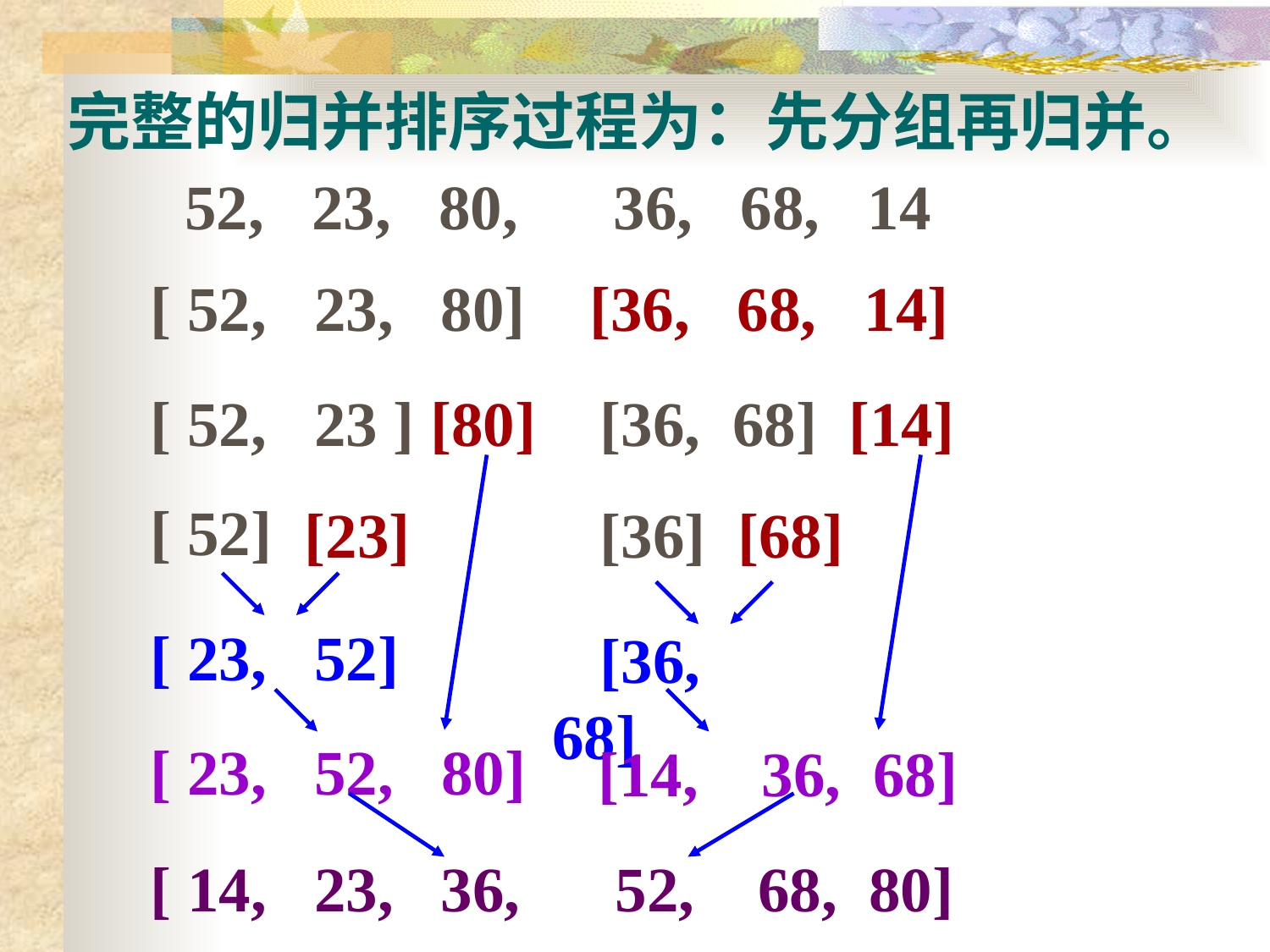

完整的归并排序过程为：先分组再归并。
52,   23,   80,      36,   68,   14
[ 52,   23,   80]    [36,   68,   14]
[ 52,   23 ] [80]
   [36,  68]  [14]

[ 52]
[23]
   [36]  [68]

[ 23,   52]
   [36,    68]

[ 23,   52,   80]
   [14,    36,  68]

[ 14,   23,   36,      52,    68,  80]